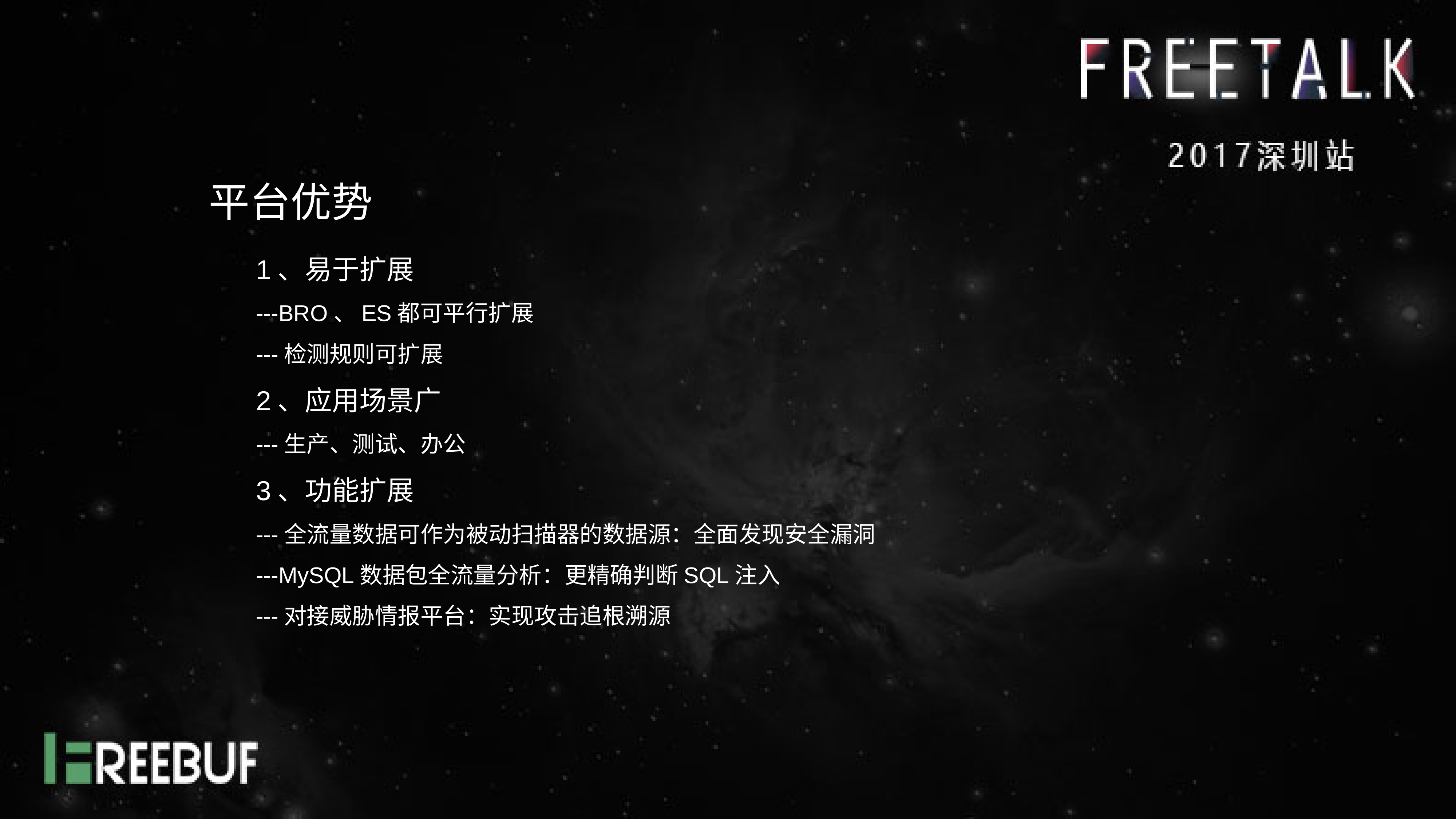

平台优势
1、易于扩展
---BRO、ES都可平行扩展
---检测规则可扩展
2、应用场景广
---生产、测试、办公
3、功能扩展
---全流量数据可作为被动扫描器的数据源：全面发现安全漏洞
---MySQL数据包全流量分析：更精确判断SQL注入
---对接威胁情报平台：实现攻击追根溯源